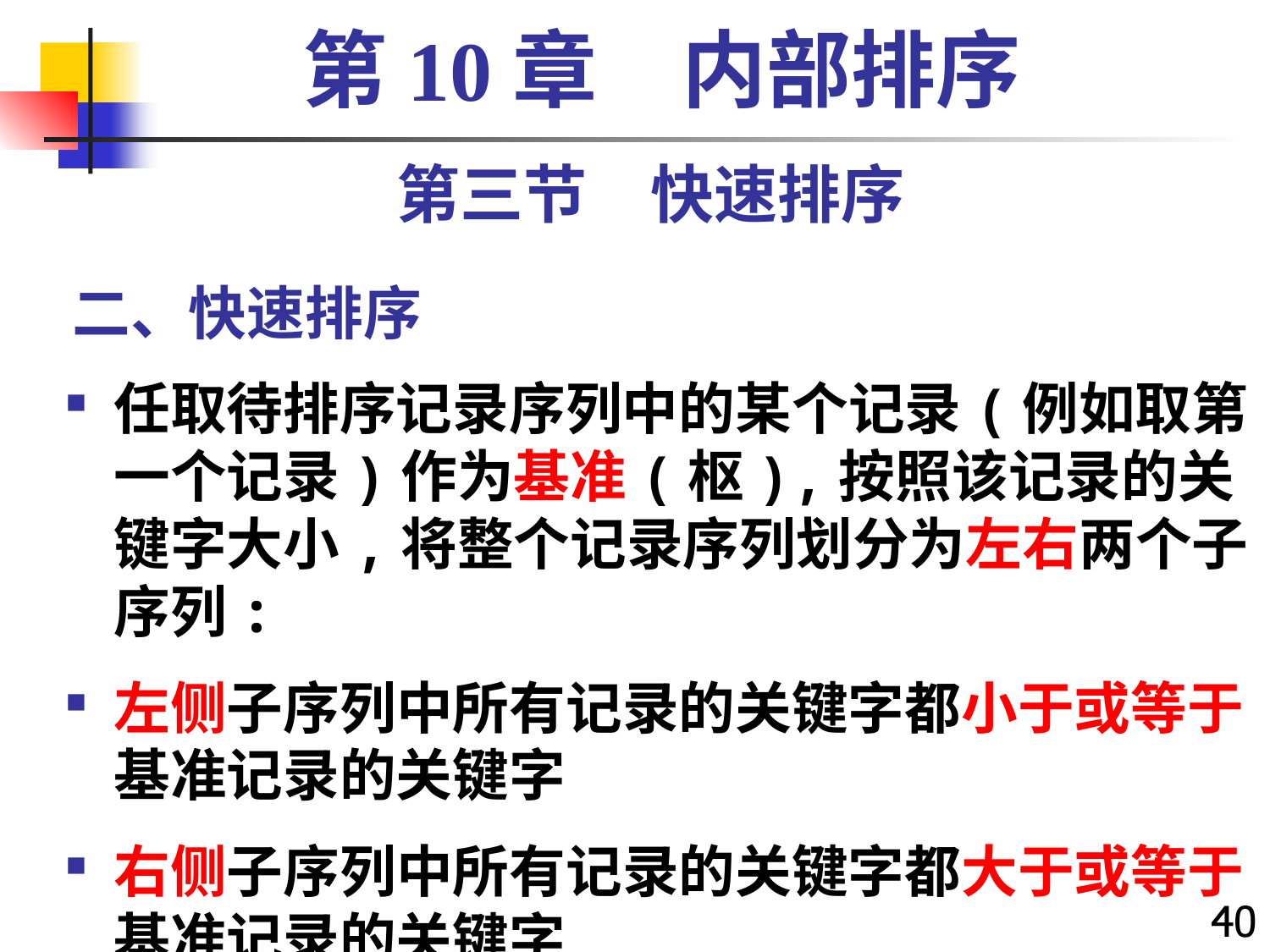

第10章　内部排序
第三节　快速排序
# 二、快速排序
任取待排序记录序列中的某个记录(例如取第一个记录)作为基准(枢),按照该记录的关键字大小,将整个记录序列划分为左右两个子序列:
左侧子序列中所有记录的关键字都小于或等于基准记录的关键字
右侧子序列中所有记录的关键字都大于或等于基准记录的关键字
40